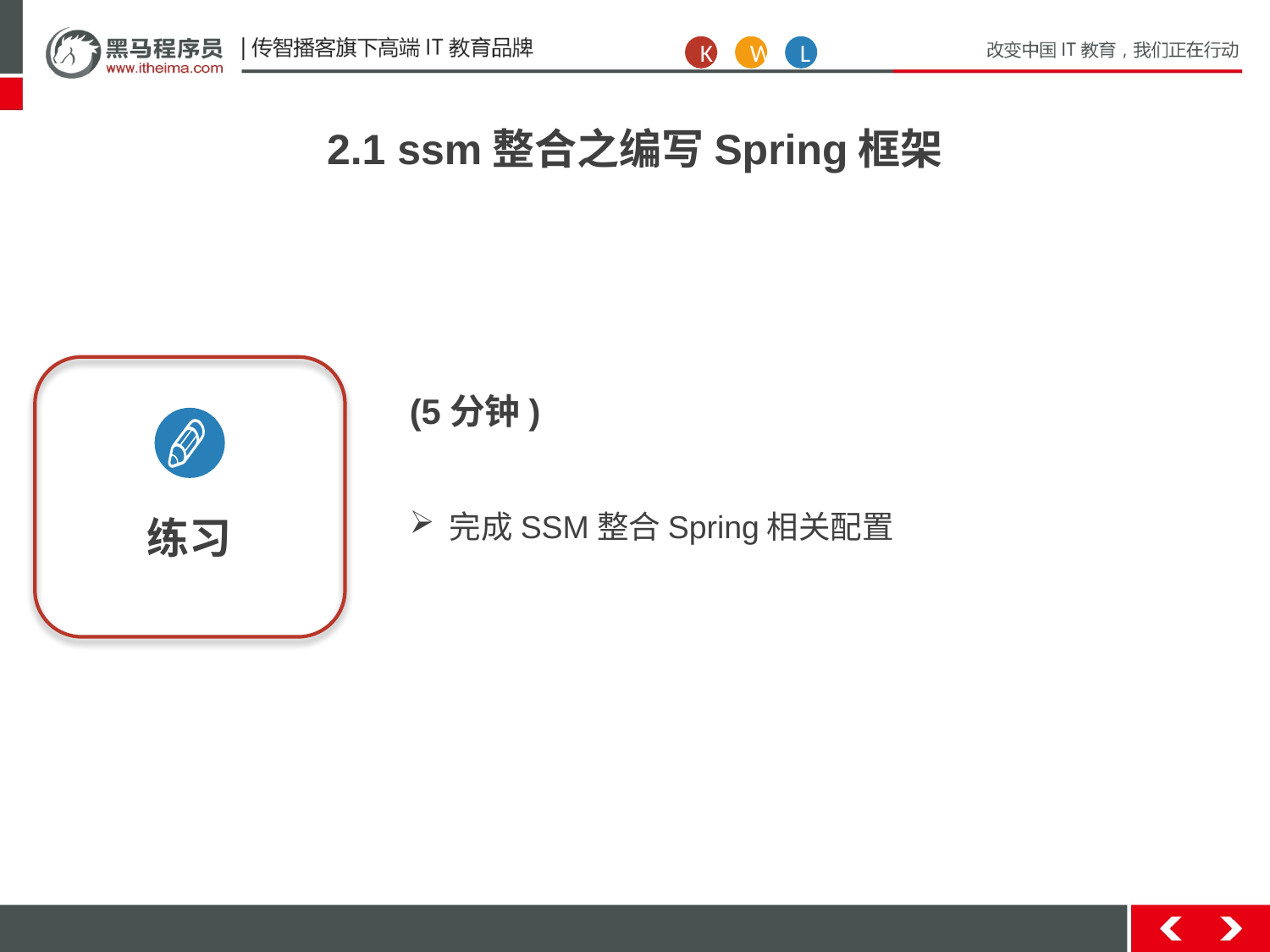

K
W
L
2.1 ssm整合之编写Spring框架

练习
(5分钟)

完成SSM整合Spring相关配置